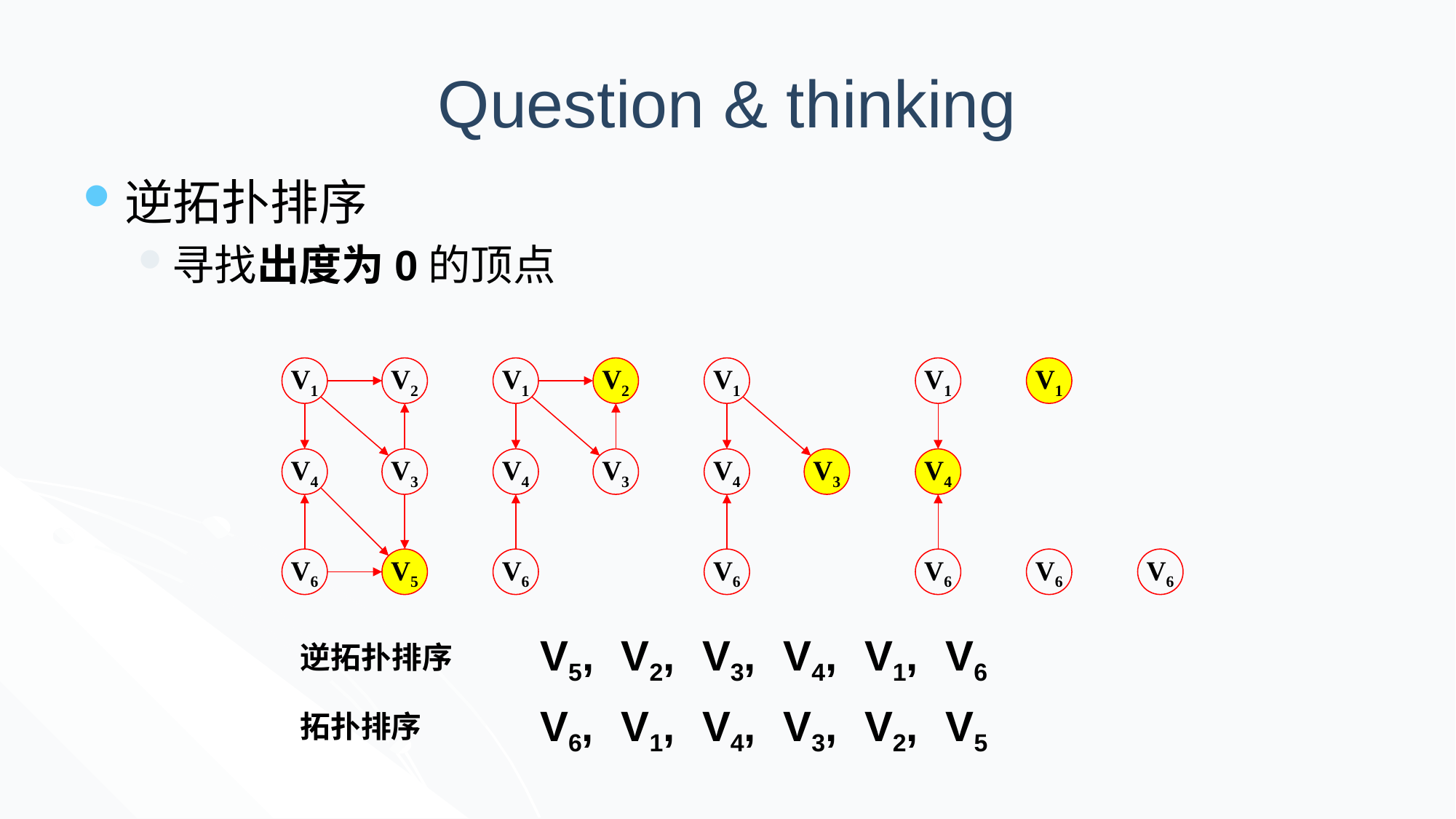

# Question & thinking
逆拓扑排序
寻找出度为0的顶点
V1
V2
V4
V3
V6
V5
V1
V2
V4
V3
V6
V1
V4
V3
V6
V1
V4
V6
V1
V6
V6
V5,
V2,
V3,
V4,
V1,
V6
逆拓扑排序
V6,
V1,
V4,
V3,
V2,
V5
拓扑排序